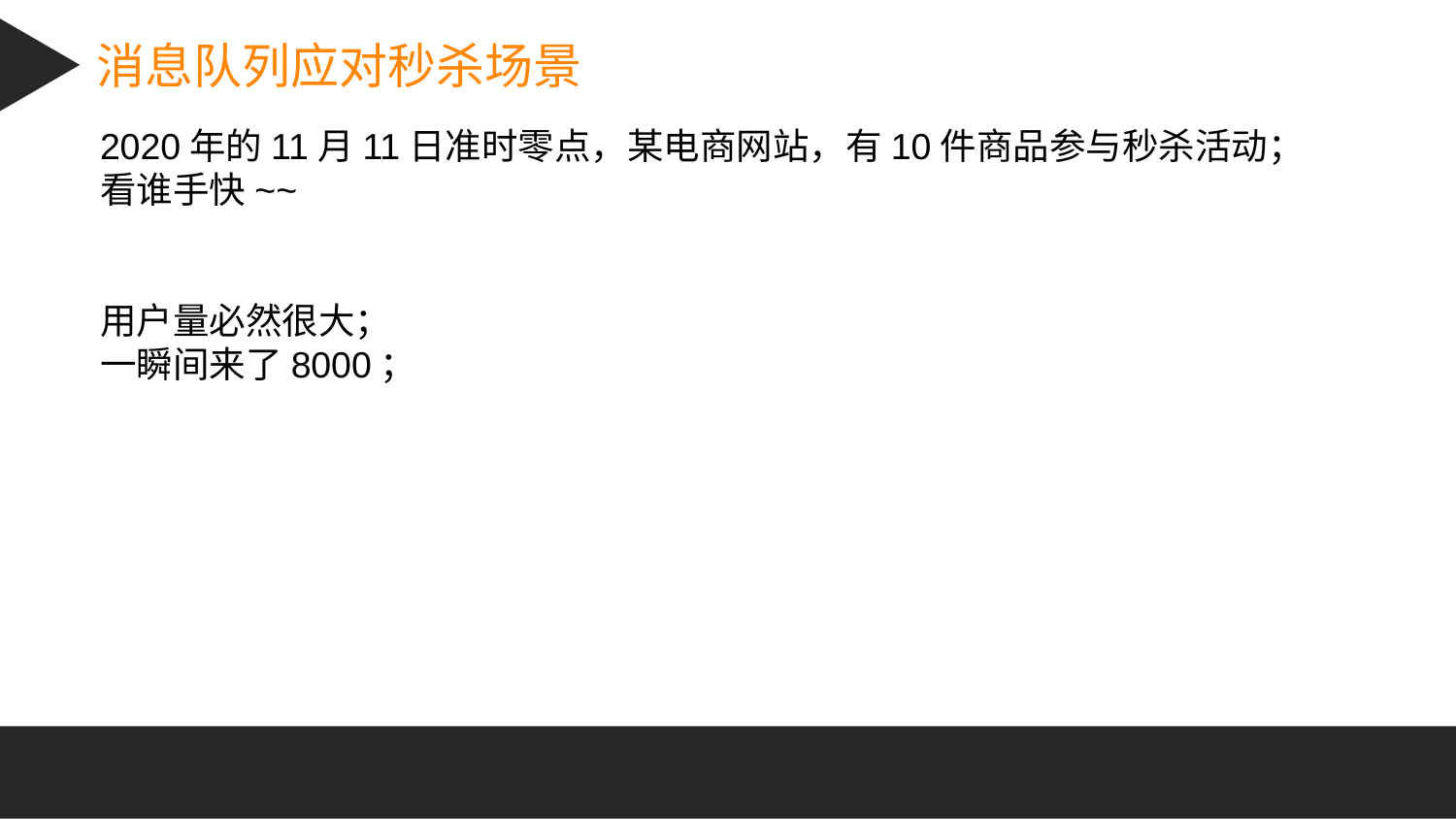

消息队列应对秒杀场景
2020年的11月11日准时零点，某电商网站，有10件商品参与秒杀活动；
看谁手快~~

用户量必然很大；
一瞬间来了8000；